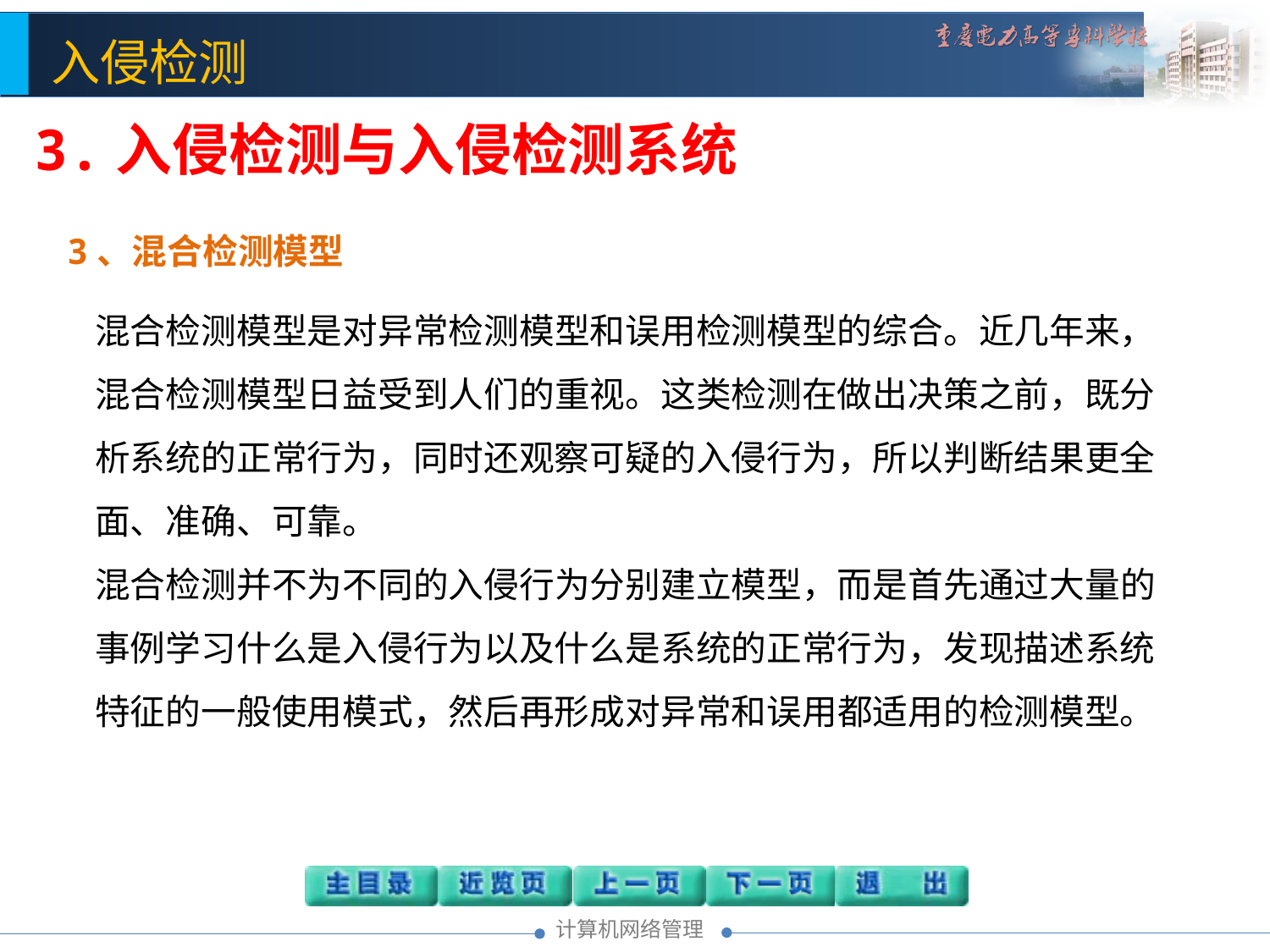

3.入侵检测与入侵检测系统
3、混合检测模型
混合检测模型是对异常检测模型和误用检测模型的综合。近几年来，混合检测模型日益受到人们的重视。这类检测在做出决策之前，既分析系统的正常行为，同时还观察可疑的入侵行为，所以判断结果更全面、准确、可靠。
混合检测并不为不同的入侵行为分别建立模型，而是首先通过大量的事例学习什么是入侵行为以及什么是系统的正常行为，发现描述系统特征的一般使用模式，然后再形成对异常和误用都适用的检测模型。